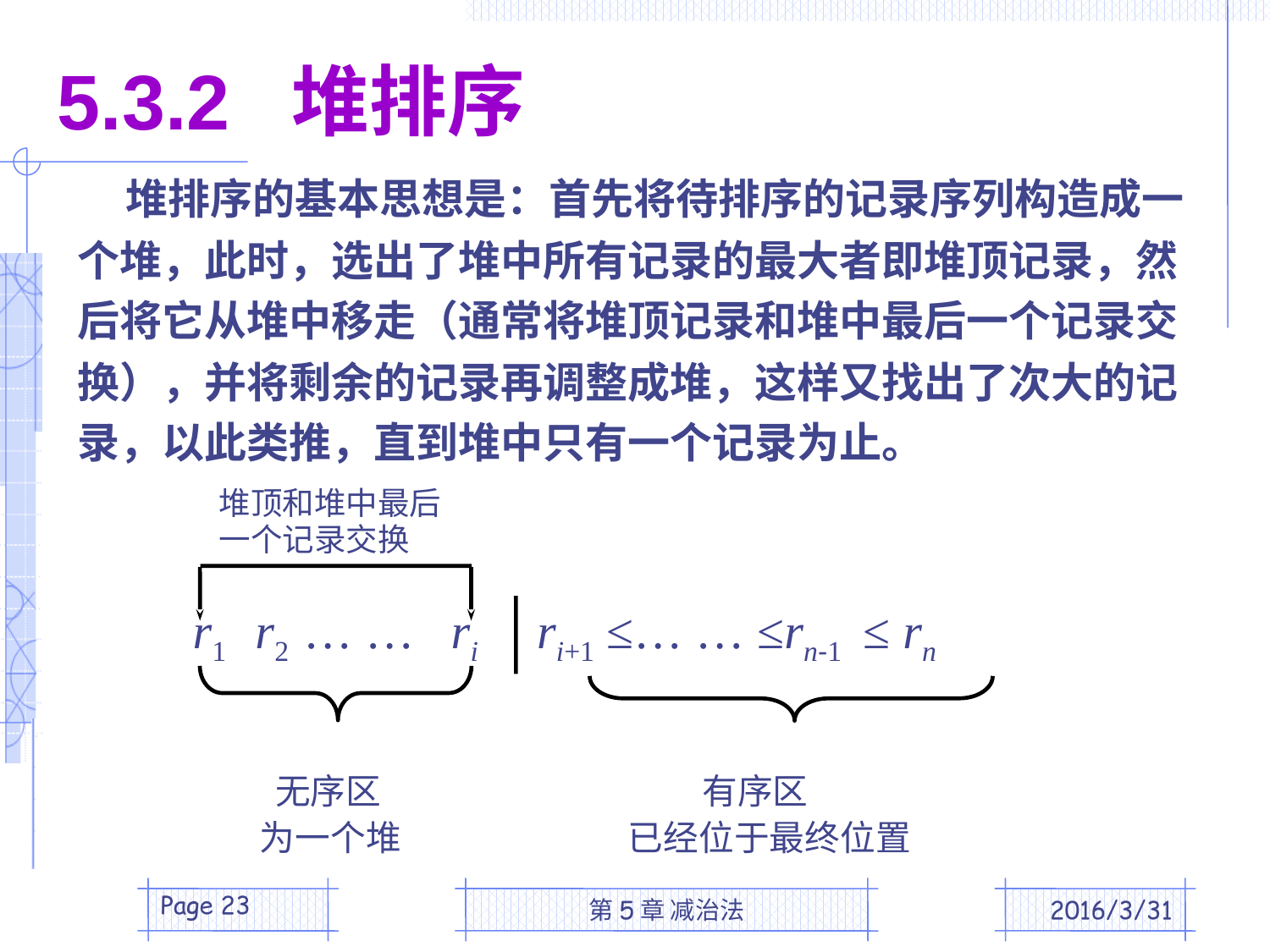

5.3.2  堆排序
    堆排序的基本思想是：首先将待排序的记录序列构造成一个堆，此时，选出了堆中所有记录的最大者即堆顶记录，然后将它从堆中移走（通常将堆顶记录和堆中最后一个记录交换），并将剩余的记录再调整成堆，这样又找出了次大的记录，以此类推，直到堆中只有一个记录为止。
堆顶和堆中最后
一个记录交换

    r1    r2  … …   ri      ri+1 ≤… … ≤rn-1   ≤ rn

              无序区                                         有序区
            为一个堆                             已经位于最终位置
Page 23
第5章 减治法
2016/3/31